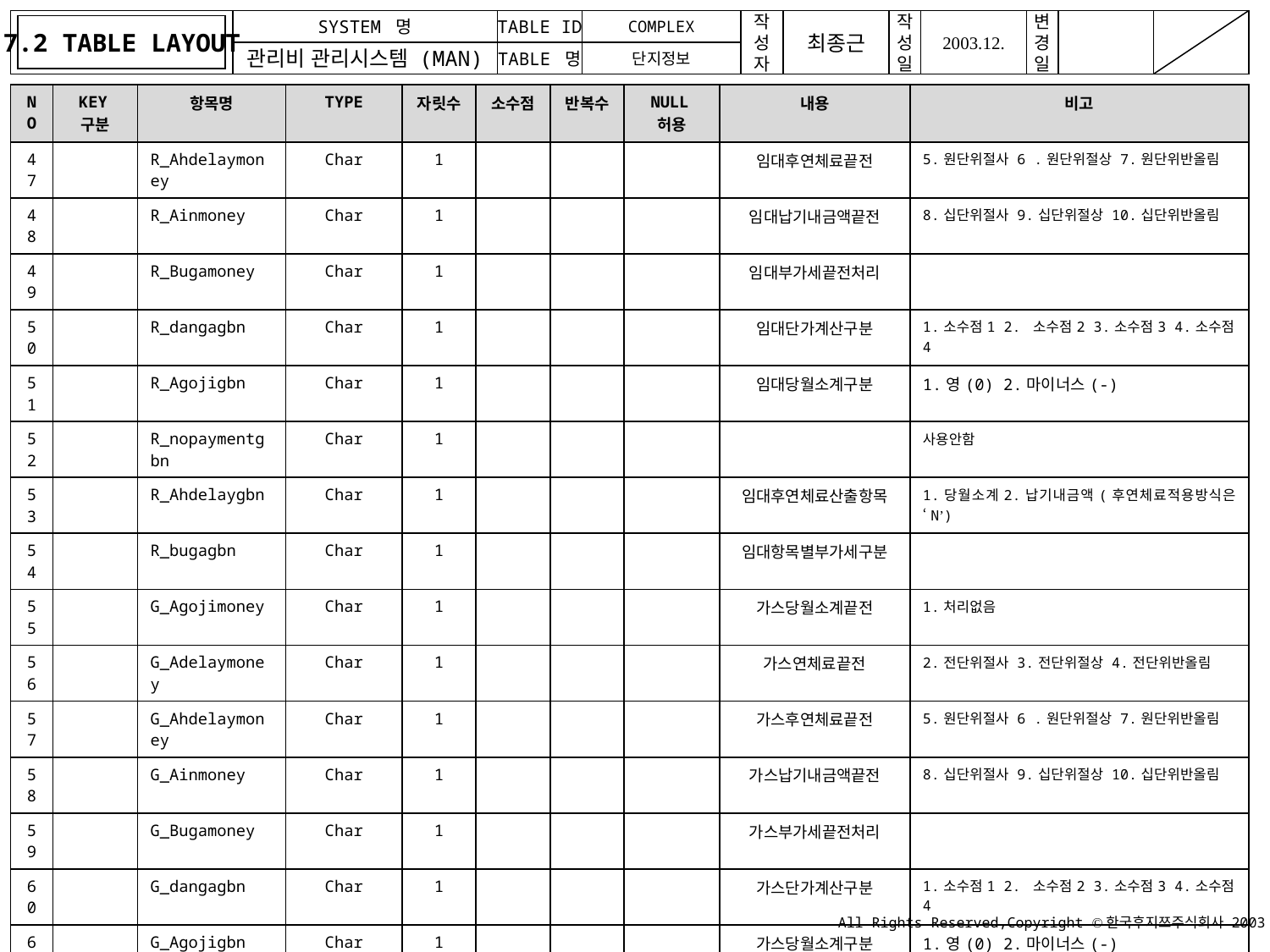

7.2 TABLE LAYOUT
COMPLEX
단지정보
| NO | KEY구분 | 항목명 | TYPE | 자릿수 | 소수점 | 반복수 | NULL허용 | 내용 | 비고 |
| --- | --- | --- | --- | --- | --- | --- | --- | --- | --- |
| 47 |  | R\_Ahdelaymoney | Char | 1 |  |  |  | 임대후연체료끝전 | 5.원단위절사 6 .원단위절상 7.원단위반올림 |
| 48 |  | R\_Ainmoney | Char | 1 |  |  |  | 임대납기내금액끝전 | 8.십단위절사 9.십단위절상 10.십단위반올림 |
| 49 |  | R\_Bugamoney | Char | 1 |  |  |  | 임대부가세끝전처리 |  |
| 50 |  | R\_dangagbn | Char | 1 |  |  |  | 임대단가계산구분 | 1.소수점1 2. 소수점2 3.소수점3 4.소수점4 |
| 51 |  | R\_Agojigbn | Char | 1 |  |  |  | 임대당월소계구분 | 1.영(0) 2.마이너스(-) |
| 52 |  | R\_nopaymentgbn | Char | 1 |  |  |  |  | 사용안함 |
| 53 |  | R\_Ahdelaygbn | Char | 1 |  |  |  | 임대후연체료산출항목 | 1.당월소계2.납기내금액(후연체료적용방식은 ‘N’) |
| 54 |  | R\_bugagbn | Char | 1 |  |  |  | 임대항목별부가세구분 |  |
| 55 |  | G\_Agojimoney | Char | 1 |  |  |  | 가스당월소계끝전 | 1.처리없음 |
| 56 |  | G\_Adelaymoney | Char | 1 |  |  |  | 가스연체료끝전 | 2.전단위절사 3.전단위절상 4.전단위반올림 |
| 57 |  | G\_Ahdelaymoney | Char | 1 |  |  |  | 가스후연체료끝전 | 5.원단위절사 6 .원단위절상 7.원단위반올림 |
| 58 |  | G\_Ainmoney | Char | 1 |  |  |  | 가스납기내금액끝전 | 8.십단위절사 9.십단위절상 10.십단위반올림 |
| 59 |  | G\_Bugamoney | Char | 1 |  |  |  | 가스부가세끝전처리 |  |
| 60 |  | G\_dangagbn | Char | 1 |  |  |  | 가스단가계산구분 | 1.소수점1 2. 소수점2 3.소수점3 4.소수점4 |
| 61 |  | G\_Agojigbn | Char | 1 |  |  |  | 가스당월소계구분 | 1.영(0) 2.마이너스(-) |
| 62 |  | G\_nopaymentgbn | Char | 1 |  |  |  |  | 사용안함 |
| 63 |  | G\_Ahdelaygbn | Char | 1 |  |  |  | 가스후연체료산출항목 | 1.당월소계2.납기내금액(후연체료적용방식은 ‘N’) |
| 64 |  | G\_bugagbn | Char | 1 |  |  |  | 가스항목별부가세끝전 |  |
| 65 |  | Comp\_flag | Char | 6 |  |  |  | 관리비마감체크월 | \* 관리비생성월변경 |
| 66 |  | Impo\_EE | Char | 6 |  |  |  | 전기부과월 |  |